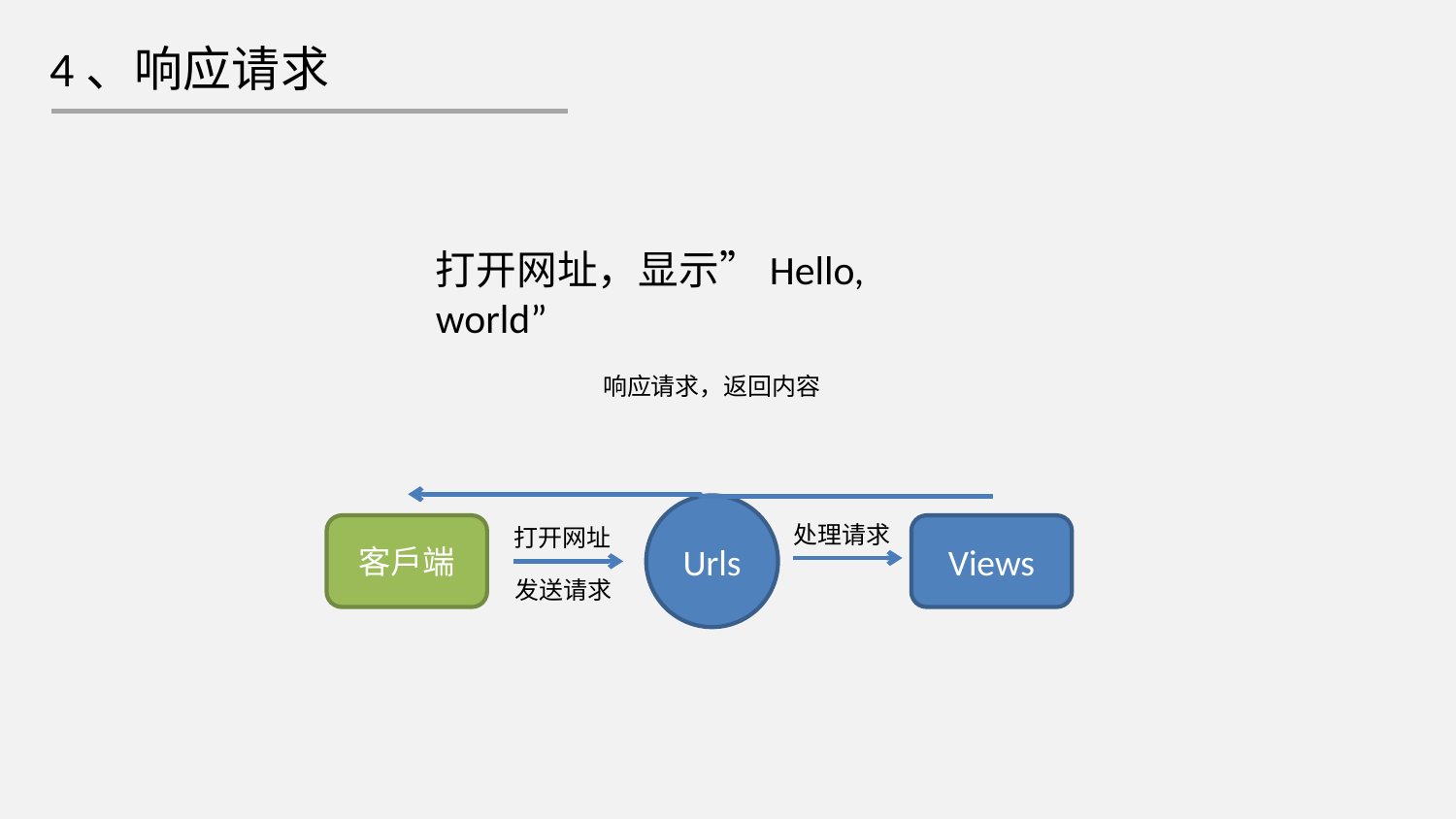

4、响应请求
打开网址，显示”Hello, world”
响应请求，返回内容
Urls
处理请求
客戶端
打开网址
Views
发送请求